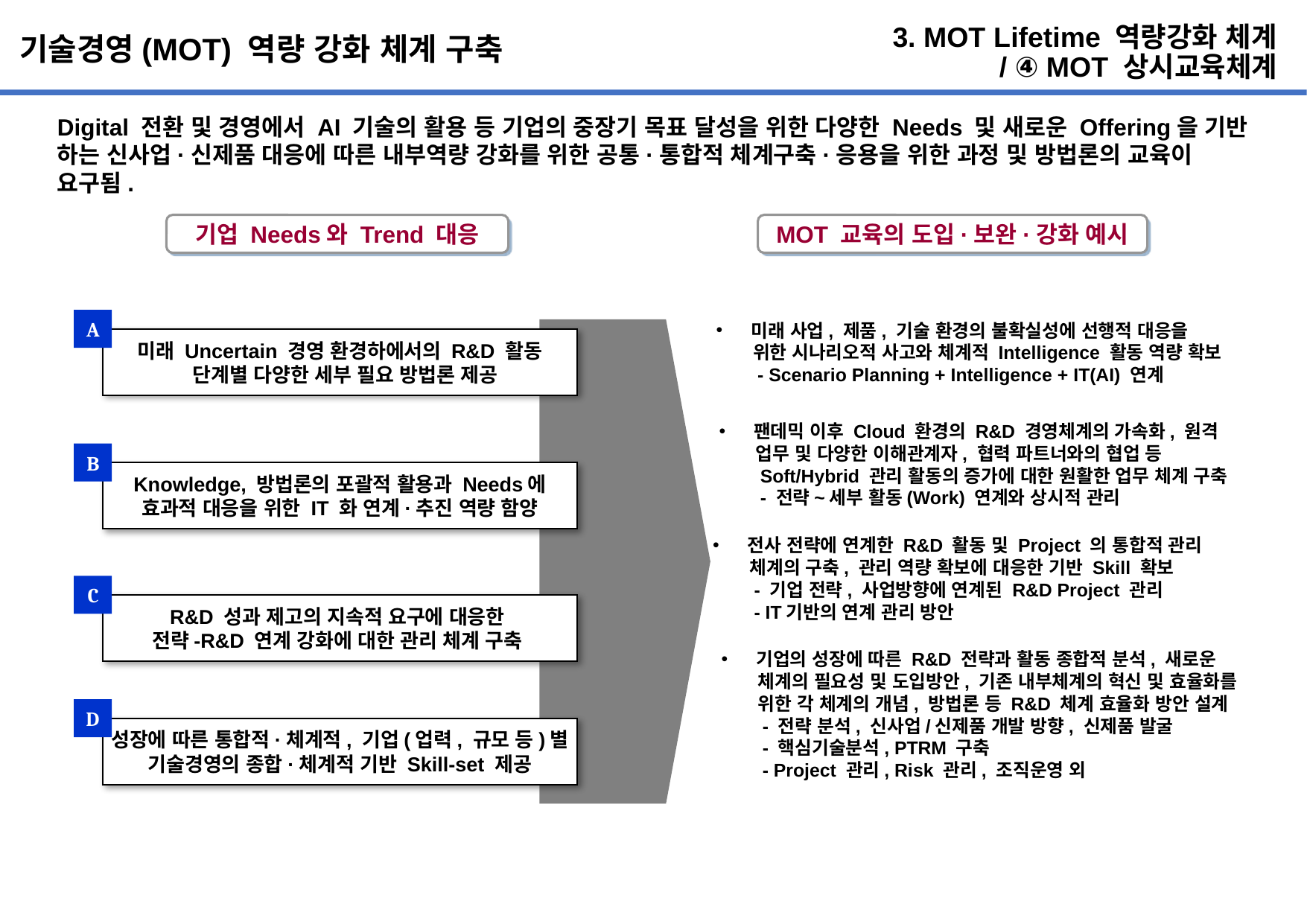

# 3. MOT Lifetime 역량강화 체계 / ④ MOT 상시교육체계
기술경영(MOT) 역량 강화 체계 구축
Digital 전환 및 경영에서 AI 기술의 활용 등 기업의 중장기 목표 달성을 위한 다양한 Needs 및 새로운 Offering을 기반
하는 신사업·신제품 대응에 따른 내부역량 강화를 위한 공통·통합적 체계구축·응용을 위한 과정 및 방법론의 교육이
요구됨.
기업 Needs와 Trend 대응
MOT 교육의 도입·보완·강화 예시
A
 미래 사업, 제품, 기술 환경의 불확실성에 선행적 대응을
  위한 시나리오적 사고와 체계적 Intelligence 활동 역량 확보
  - Scenario Planning + Intelligence + IT(AI) 연계

미래 Uncertain 경영 환경하에서의 R&D 활동
 단계별 다양한 세부 필요 방법론 제공
 팬데믹 이후 Cloud 환경의 R&D 경영체계의 가속화, 원격
  업무 및 다양한 이해관계자, 협력 파트너와의 협업 등
  Soft/Hybrid 관리 활동의 증가에 대한 원활한 업무 체계 구축
  - 전략~세부 활동(Work) 연계와 상시적 관리
B
Knowledge, 방법론의 포괄적 활용과 Needs에
효과적 대응을 위한 IT 화 연계·추진 역량 함양
 전사 전략에 연계한 R&D 활동 및 Project 의 통합적 관리
  체계의 구축, 관리 역량 확보에 대응한 기반 Skill 확보
  - 기업 전략, 사업방향에 연계된 R&D Project 관리
  - IT기반의 연계 관리 방안
C
R&D 성과 제고의 지속적 요구에 대응한
전략-R&D 연계 강화에 대한 관리 체계 구축
 기업의 성장에 따른 R&D 전략과 활동 종합적 분석, 새로운
  체계의 필요성 및 도입방안, 기존 내부체계의 혁신 및 효율화를
  위한 각 체계의 개념, 방법론 등 R&D 체계 효율화 방안 설계
  - 전략 분석, 신사업/신제품 개발 방향, 신제품 발굴
  - 핵심기술분석, PTRM 구축
  - Project 관리, Risk 관리, 조직운영 외
D
성장에 따른 통합적·체계적, 기업(업력, 규모 등)별
기술경영의 종합·체계적 기반 Skill-set 제공